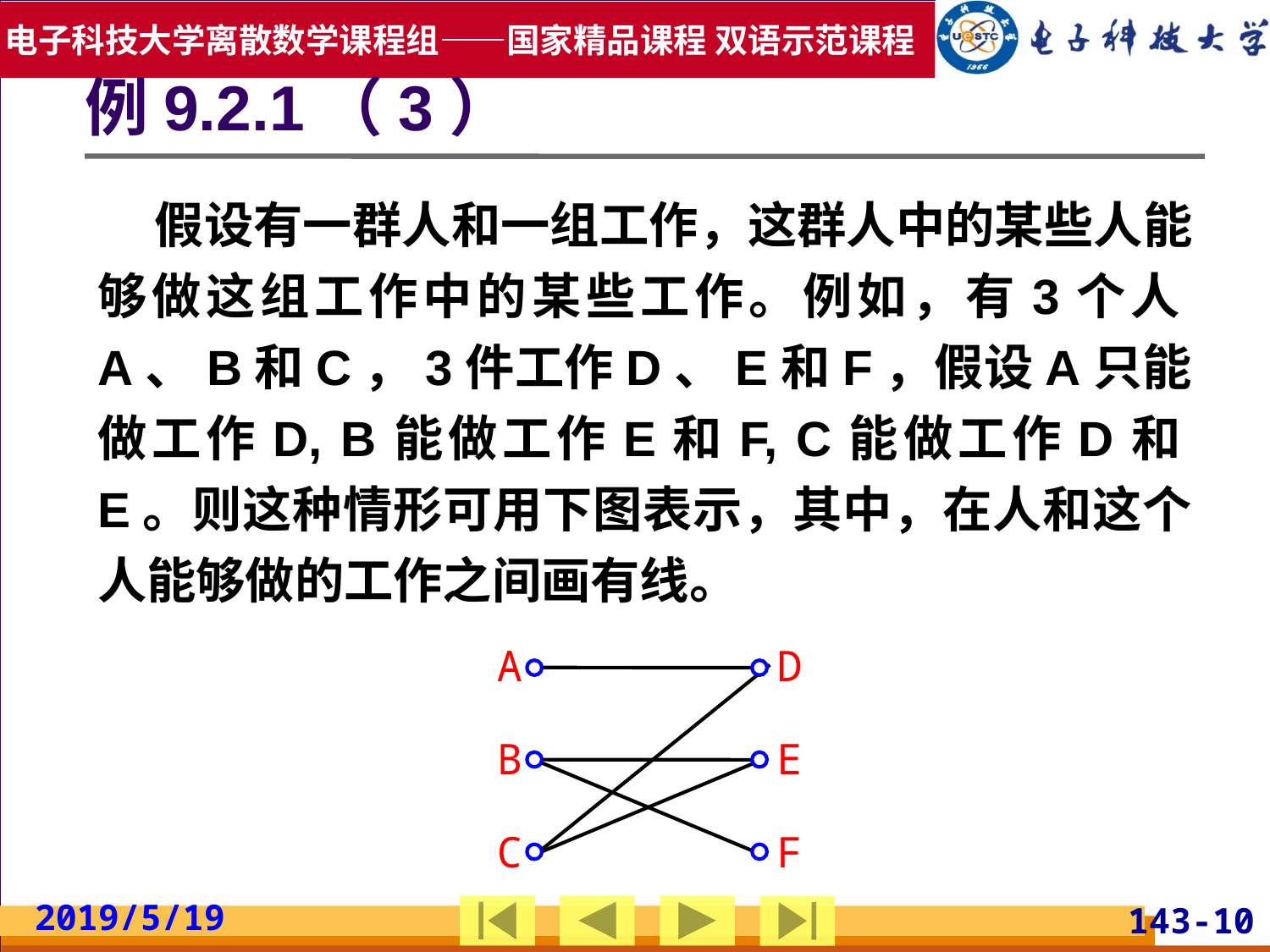

例9.2.1（3）
    假设有一群人和一组工作，这群人中的某些人能够做这组工作中的某些工作。例如，有3个人A、B和C，3件工作D、E和F，假设A只能做工作D, B能做工作E和F, C能做工作D和E。则这种情形可用下图表示，其中，在人和这个人能够做的工作之间画有线。
A
D

B
E

C
F

2019/5/19